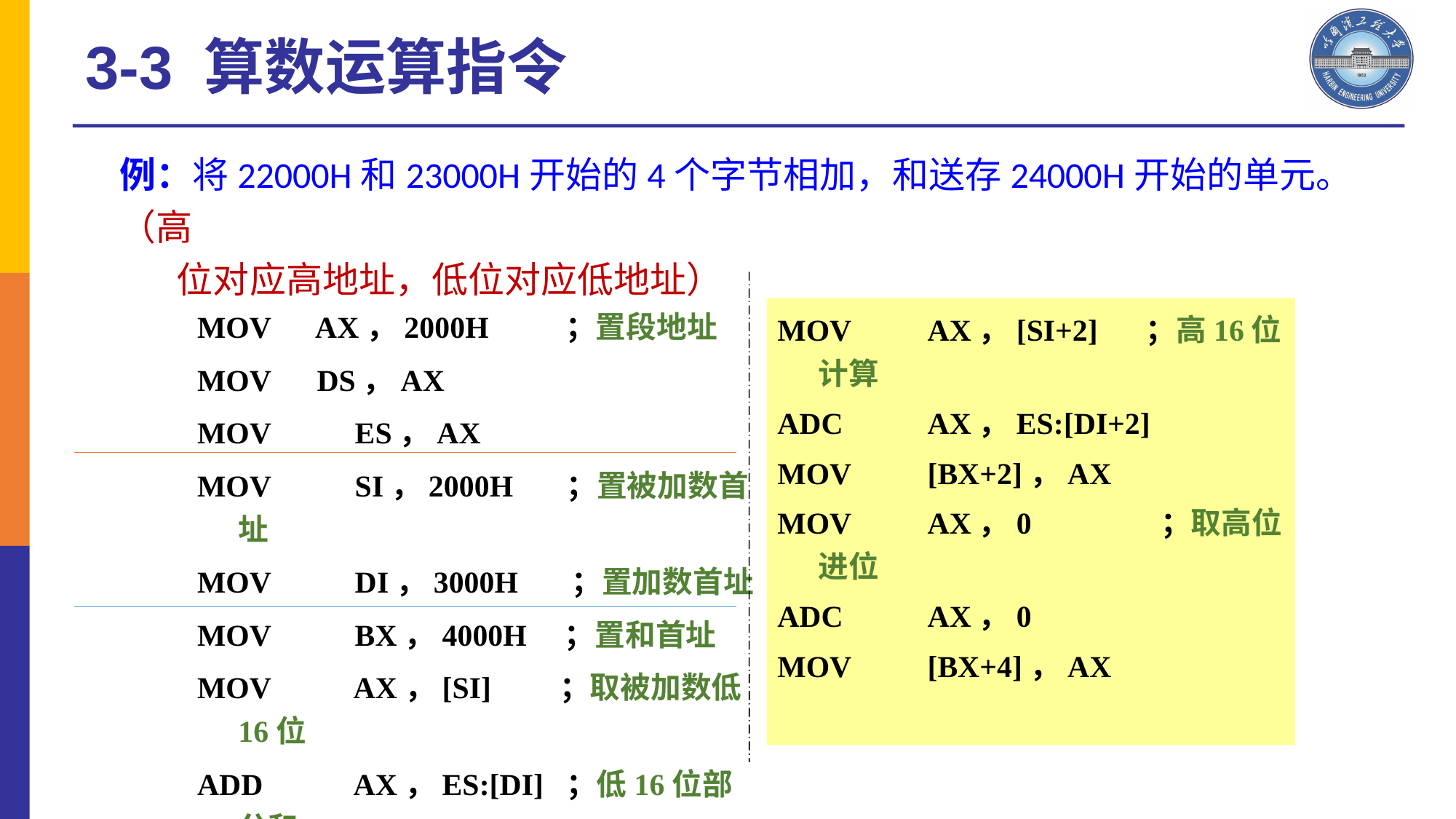

3-3 算数运算指令
例：将22000H和23000H开始的4个字节相加，和送存24000H开始的单元。（高
       位对应高地址，低位对应低地址）

MOV      AX，2000H 	；置段地址
MOV      DS，AX
MOV	 ES，AX
MOV	 SI，2000H      ；置被加数首址
MOV	 DI，3000H      ；置加数首址
MOV	 BX，4000H    ；置和首址
MOV	 AX，[SI]        ；取被加数低16位
ADD	 AX，ES:[DI]  ；低16位部分和
MOV	 [BX]，AX       ；存低16位部分和

MOV	AX，[SI+2]	；高16位计算
ADC	AX，ES:[DI+2]
MOV	[BX+2]，AX
MOV	AX，0     	 ；取高位进位
ADC	AX，0
MOV	[BX+4]，AX